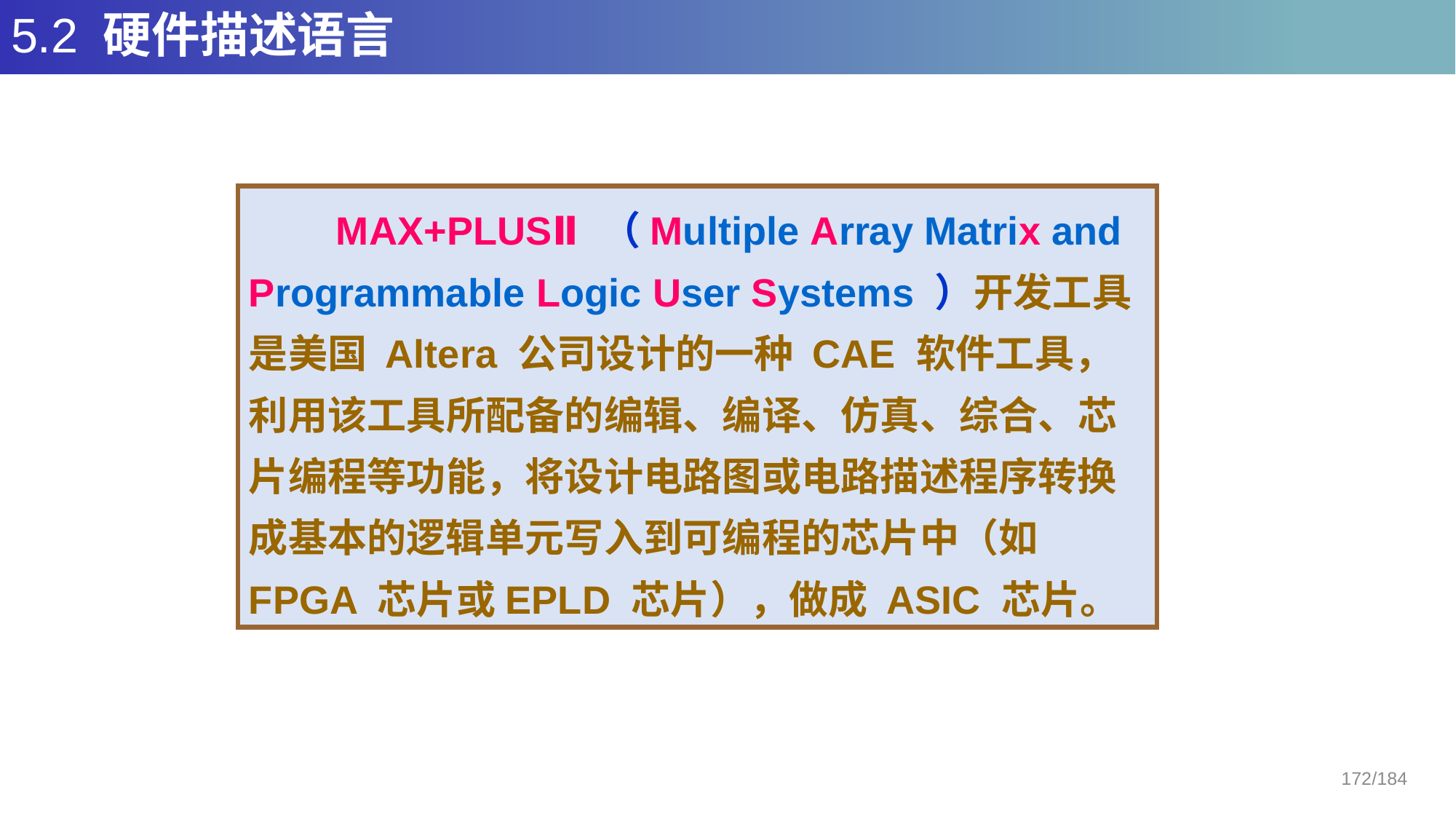

# 5.2 硬件描述语言
        MAX+PLUSⅡ（Multiple Array Matrix and Programmable Logic User Systems ）开发工具是美国 Altera 公司设计的一种 CAE 软件工具，利用该工具所配备的编辑、编译、仿真、综合、芯片编程等功能，将设计电路图或电路描述程序转换成基本的逻辑单元写入到可编程的芯片中（如 FPGA 芯片或EPLD 芯片），做成 ASIC 芯片。
172/184